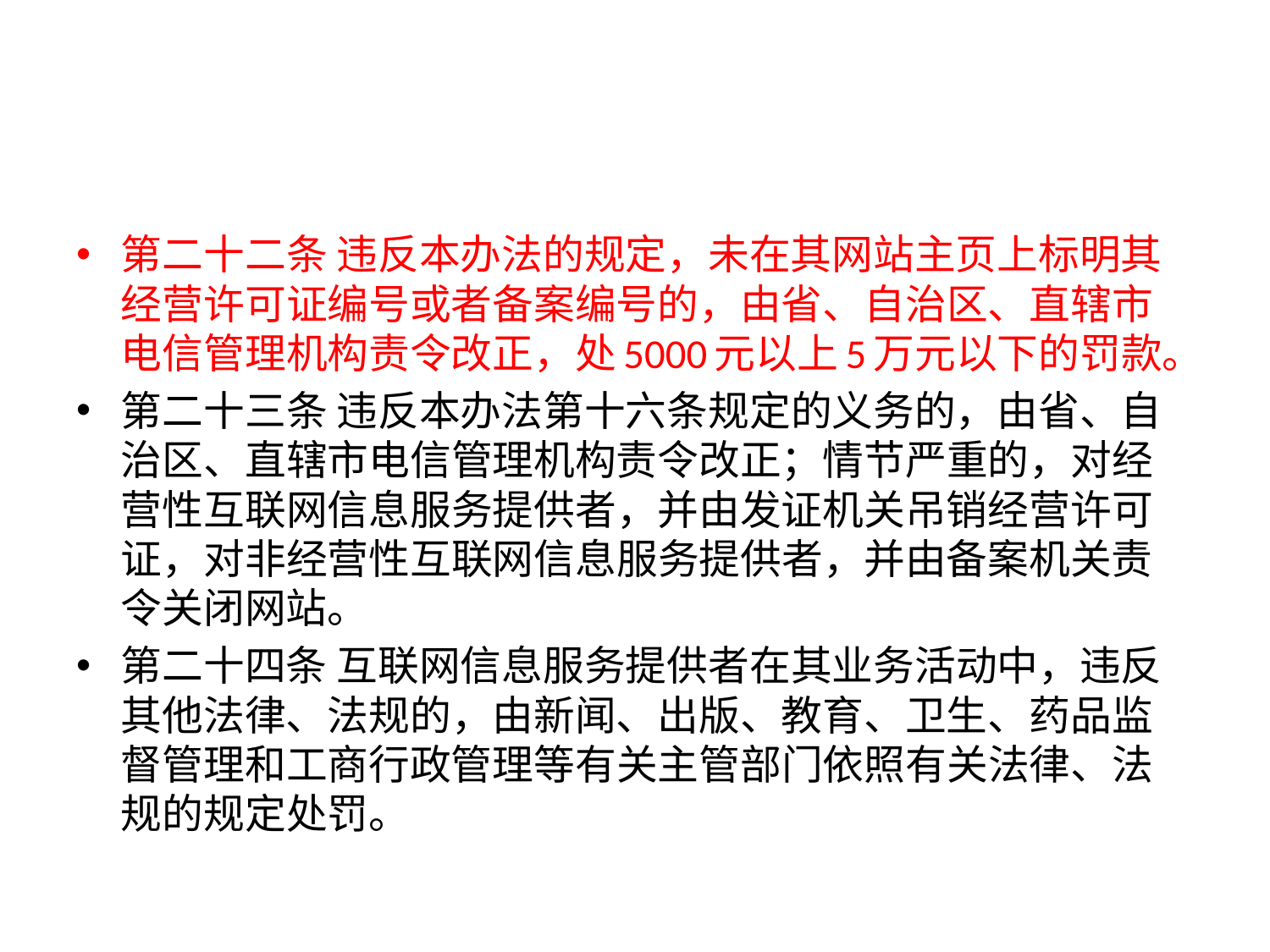

#
第二十二条 违反本办法的规定，未在其网站主页上标明其经营许可证编号或者备案编号的，由省、自治区、直辖市电信管理机构责令改正，处5000元以上5万元以下的罚款。
第二十三条 违反本办法第十六条规定的义务的，由省、自治区、直辖市电信管理机构责令改正；情节严重的，对经营性互联网信息服务提供者，并由发证机关吊销经营许可证，对非经营性互联网信息服务提供者，并由备案机关责令关闭网站。
第二十四条 互联网信息服务提供者在其业务活动中，违反其他法律、法规的，由新闻、出版、教育、卫生、药品监督管理和工商行政管理等有关主管部门依照有关法律、法规的规定处罚。